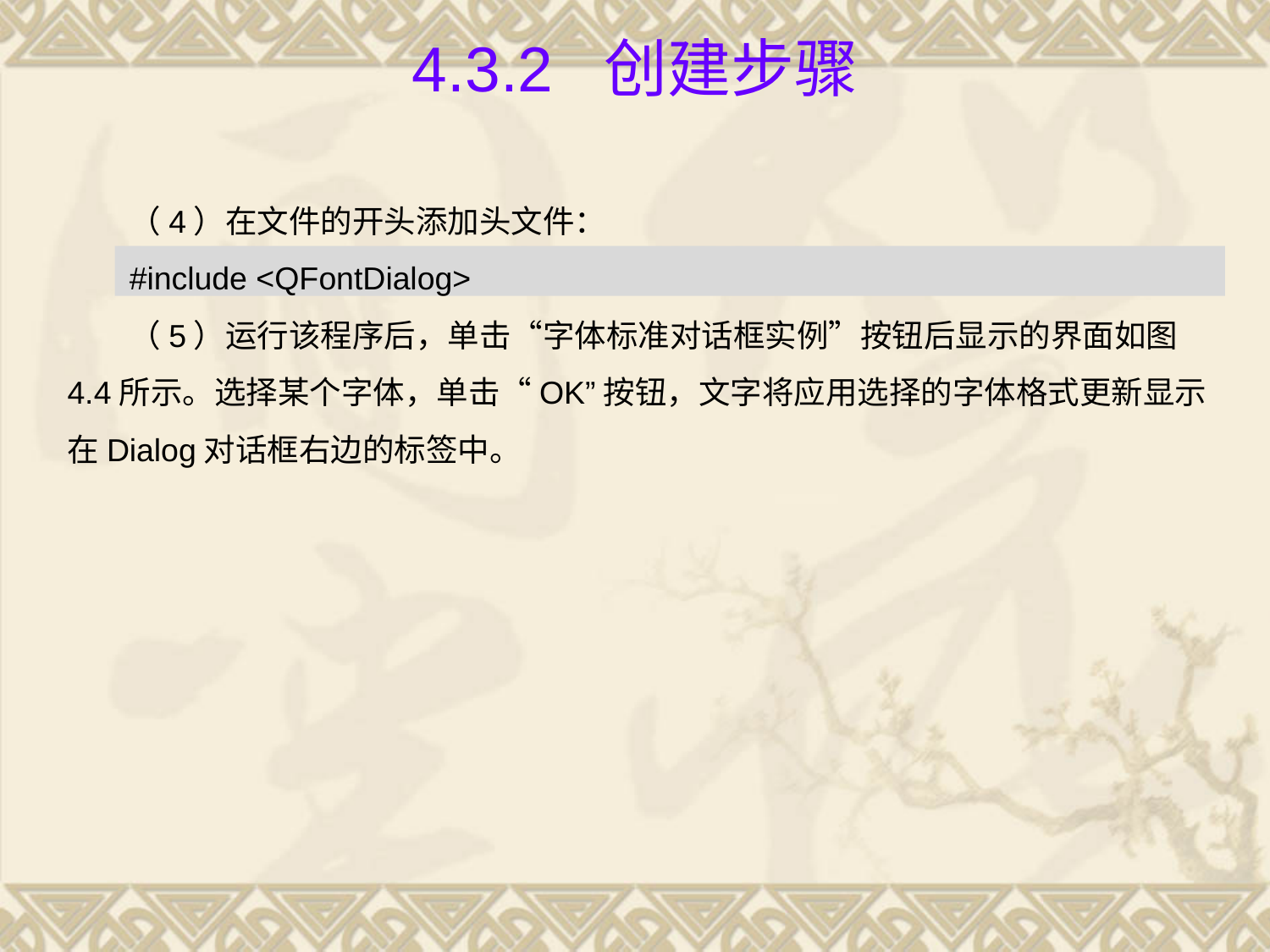

# 4.3.2  创建步骤
（4）在文件的开头添加头文件：
#include <QFontDialog>
（5）运行该程序后，单击“字体标准对话框实例”按钮后显示的界面如图4.4所示。选择某个字体，单击“OK”按钮，文字将应用选择的字体格式更新显示在Dialog对话框右边的标签中。